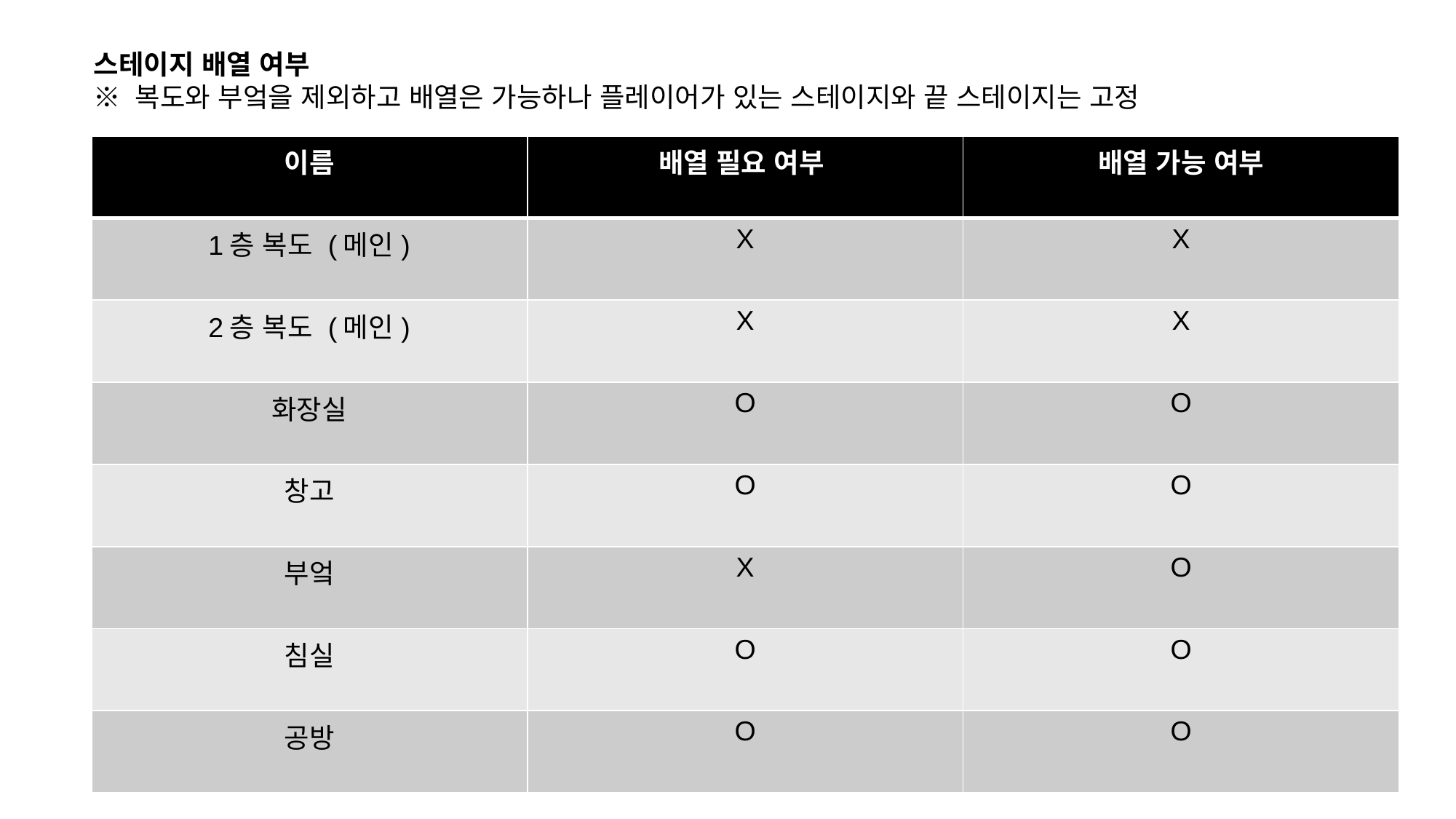

스테이지 배열 여부
※ 복도와 부엌을 제외하고 배열은 가능하나 플레이어가 있는 스테이지와 끝 스테이지는 고정
| 이름 | 배열 필요 여부 | 배열 가능 여부 |
| --- | --- | --- |
| 1층 복도 (메인) | X | X |
| 2층 복도 (메인) | X | X |
| 화장실 | O | O |
| 창고 | O | O |
| 부엌 | X | O |
| 침실 | O | O |
| 공방 | O | O |